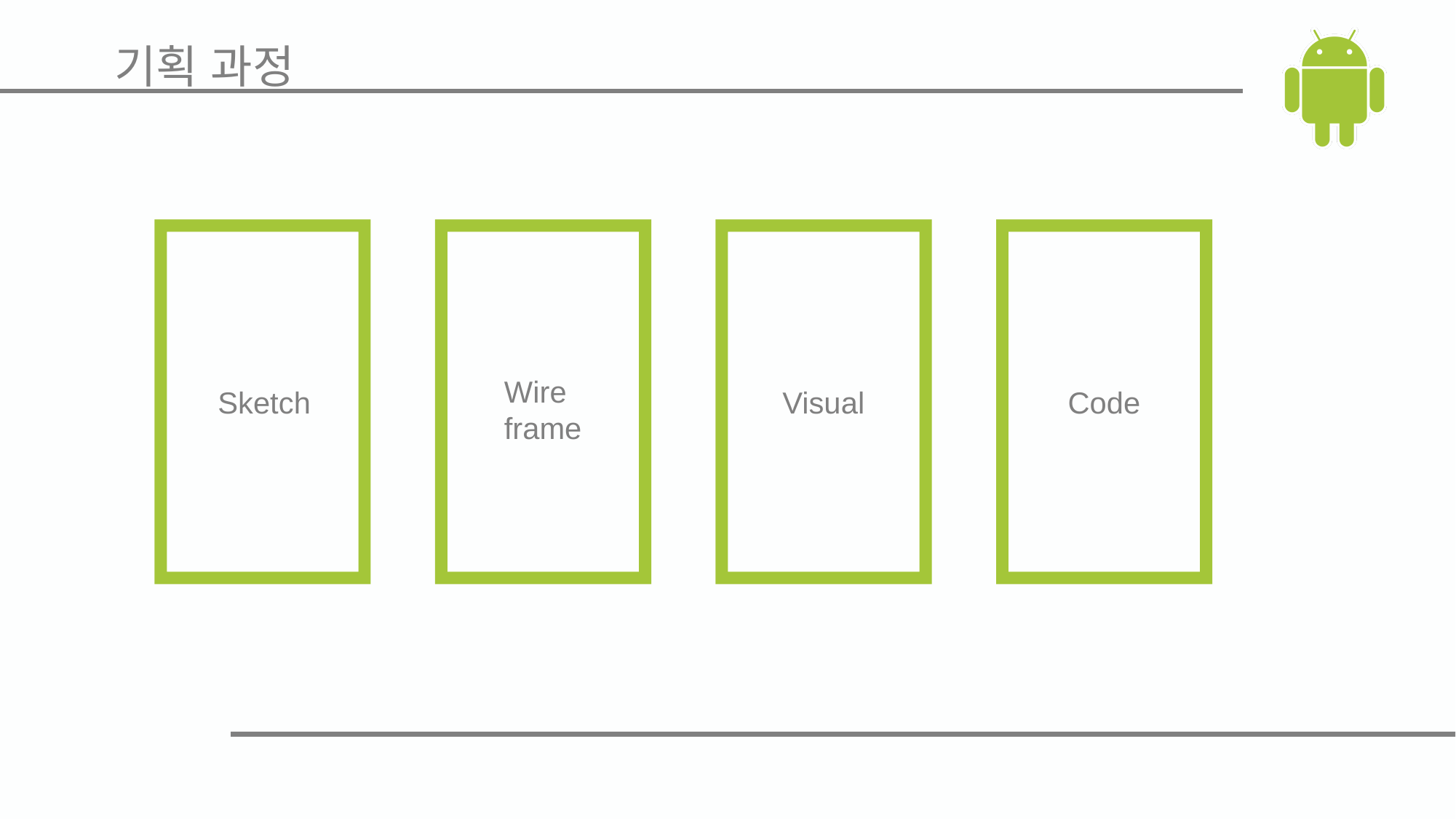

기획 과정

Wire
frame
Sketch
Visual
Code